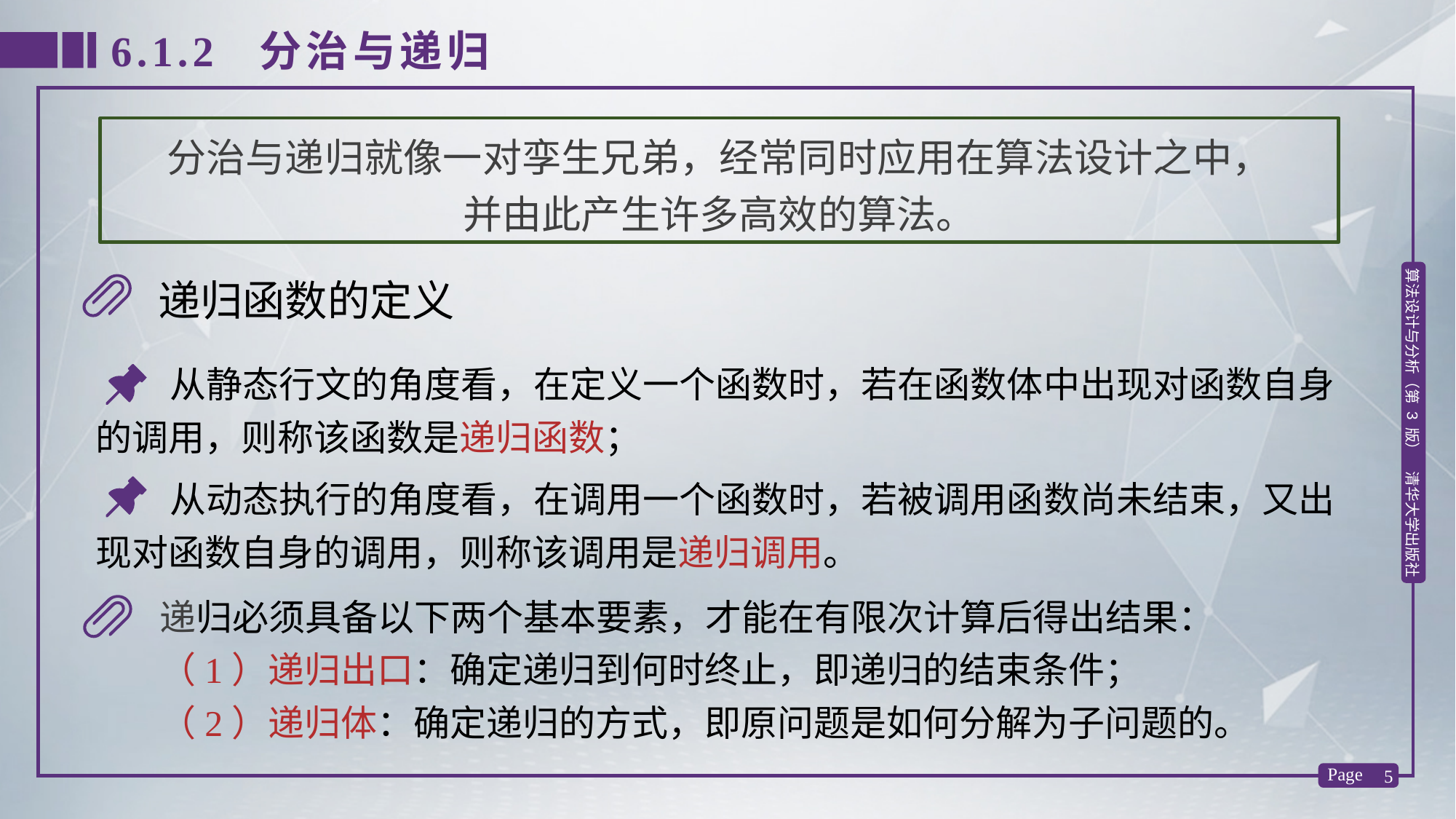

6.1.2  分治与递归
分治与递归就像一对孪生兄弟，经常同时应用在算法设计之中，
并由此产生许多高效的算法。
递归函数的定义

        从静态行文的角度看，在定义一个函数时，若在函数体中出现对函数自身的调用，则称该函数是递归函数；
        从动态执行的角度看，在调用一个函数时，若被调用函数尚未结束，又出现对函数自身的调用，则称该调用是递归调用。

递归必须具备以下两个基本要素，才能在有限次计算后得出结果：
（1）递归出口：确定递归到何时终止，即递归的结束条件；
（2）递归体：确定递归的方式，即原问题是如何分解为子问题的。